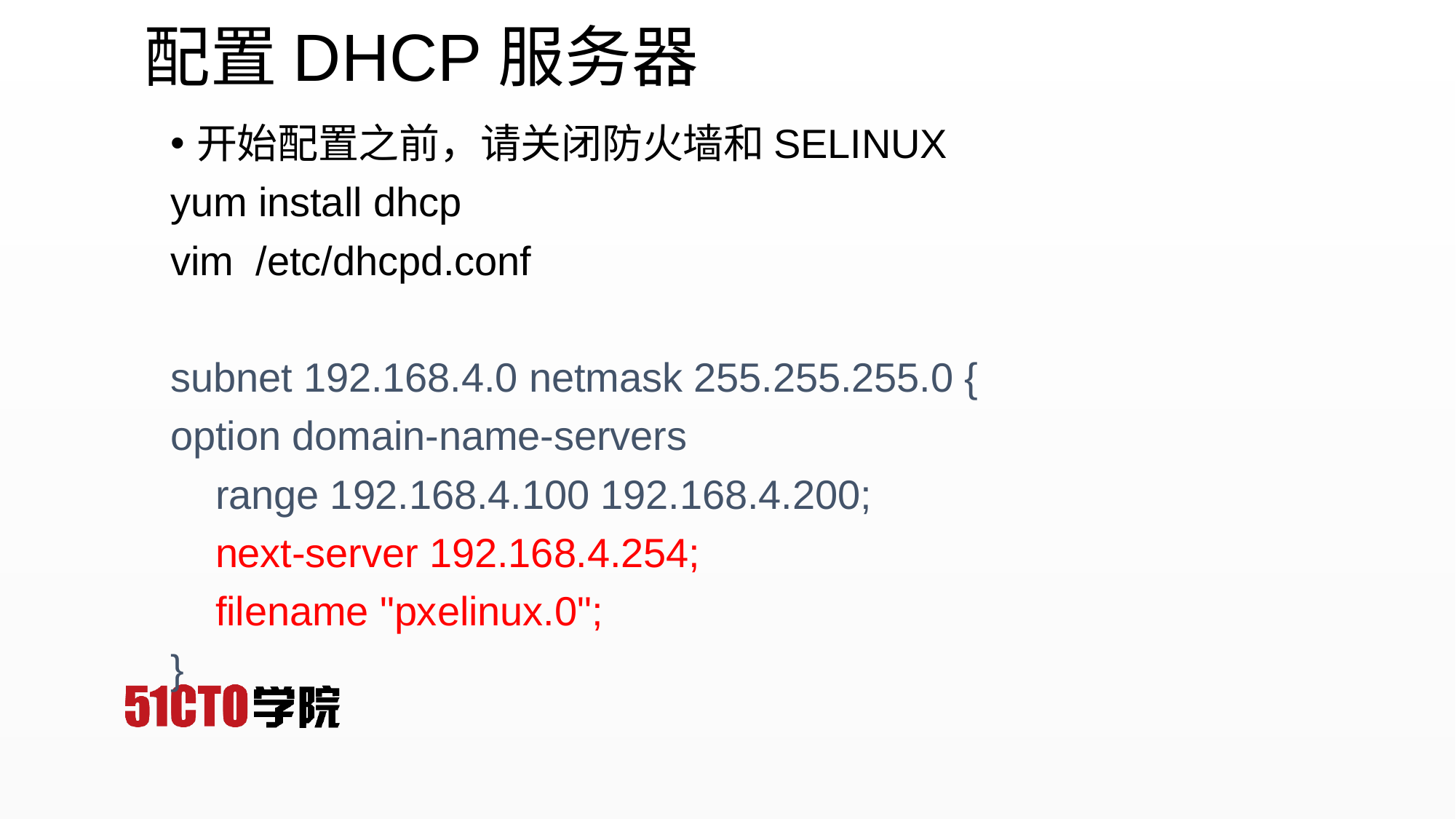

# 配置DHCP服务器
开始配置之前，请关闭防火墙和SELINUX
yum install dhcp
vim  /etc/dhcpd.conf

subnet 192.168.4.0 netmask 255.255.255.0 {
option domain-name-servers
    range 192.168.4.100 192.168.4.200;
    next-server 192.168.4.254;
    filename "pxelinux.0";
}